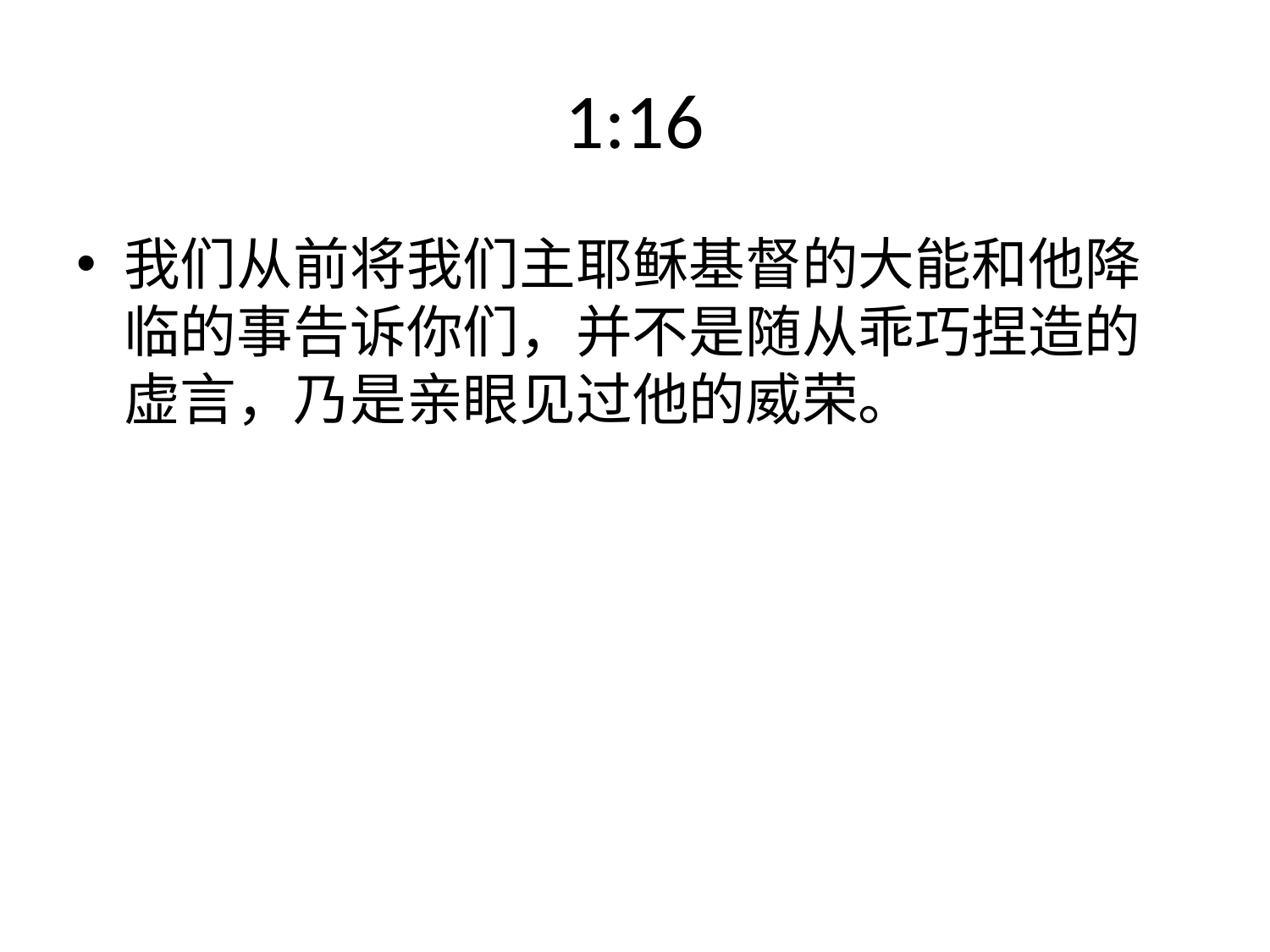

# 1:16
我们从前将我们主耶稣基督的大能和他降临的事告诉你们，并不是随从乖巧捏造的虚言，乃是亲眼见过他的威荣。